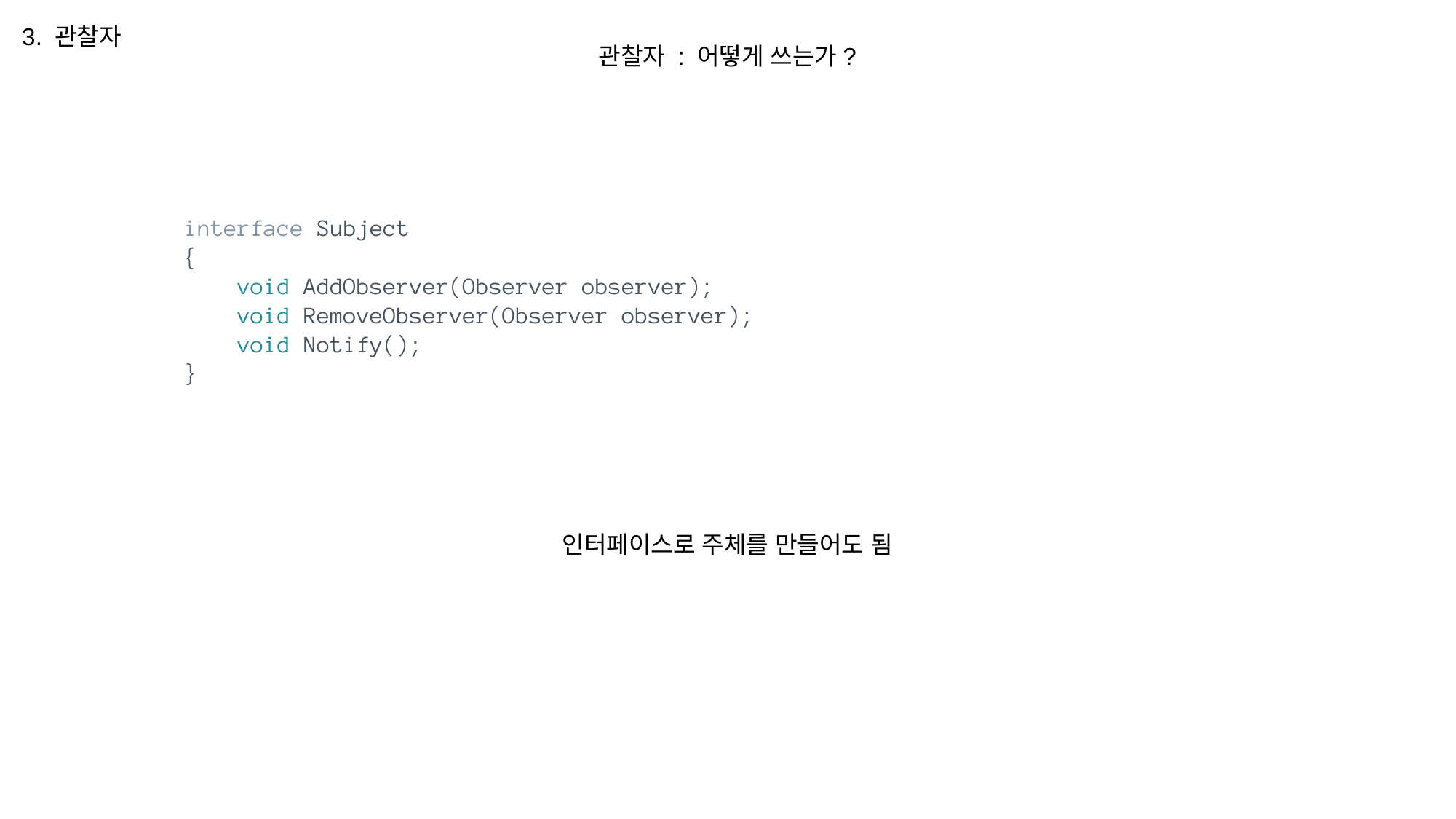

3. 관찰자
관찰자 : 어떻게 쓰는가?
interface Subject
{
    void AddObserver(Observer observer);
    void RemoveObserver(Observer observer);
    void Notify();
}
인터페이스로 주체를 만들어도 됨